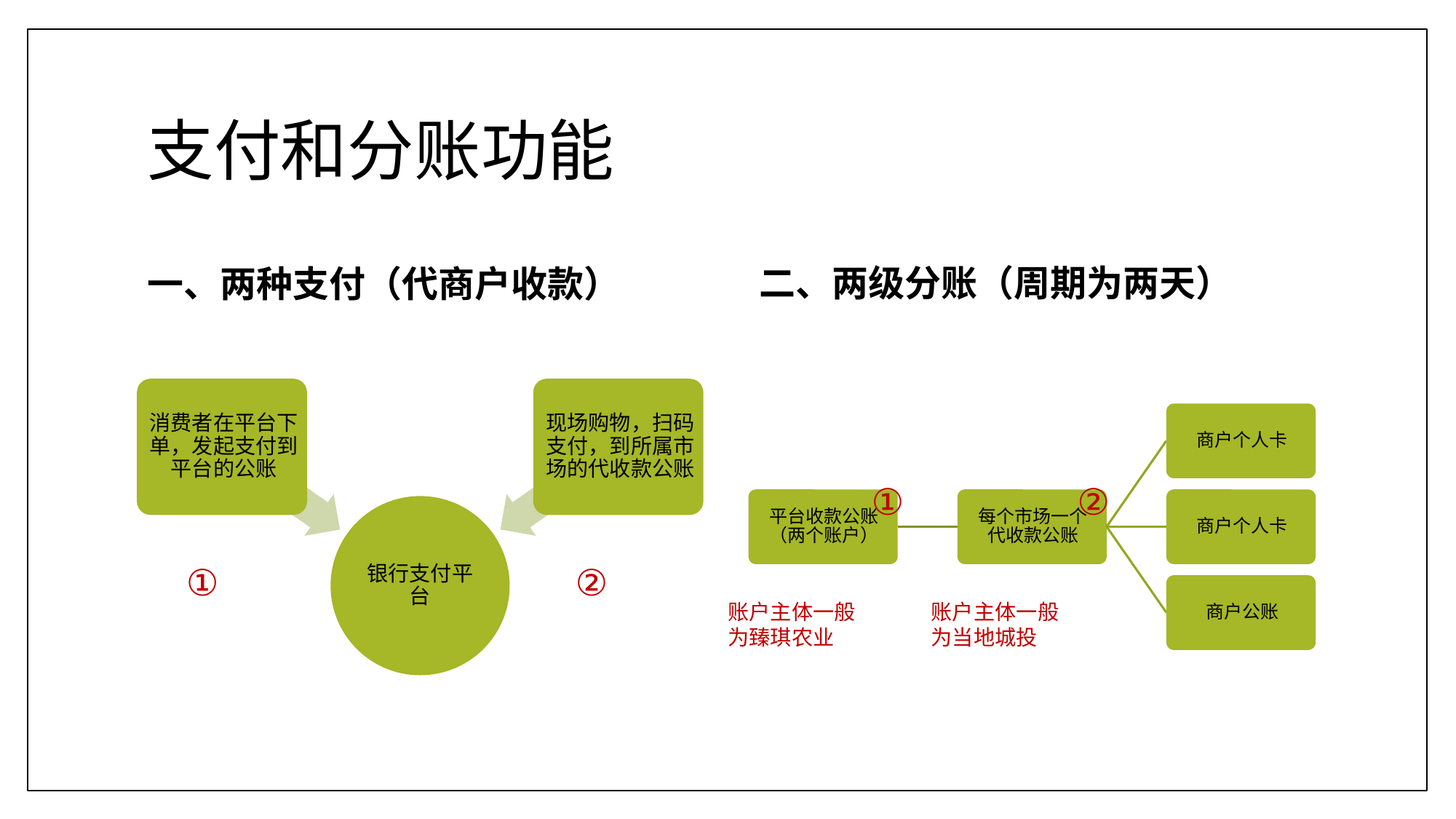

# 支付和分账功能
二、两级分账（周期为两天）
一、两种支付（代商户收款）
平台收款公账（两个账户）

每个市场一个
代收款公账

商户个人卡

商户个人卡

商户公账
银行支付平台
消费者在平台下单，发起支付到平台的公账
现场购物，扫码支付，到所属市场的代收款公账
①                 ②
①                                   ②
账户主体一般为臻琪农业
账户主体一般为当地城投